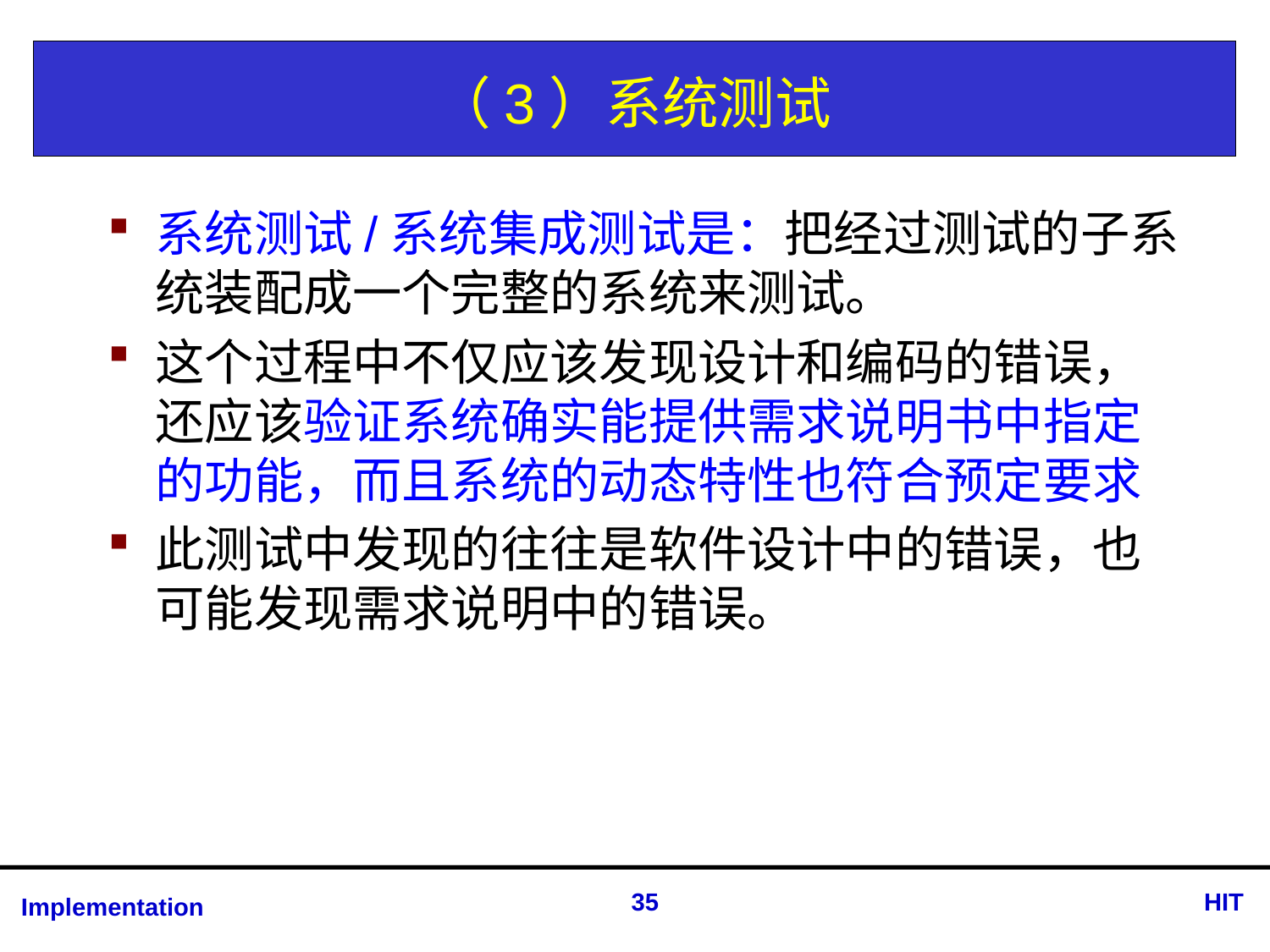

# （3）系统测试
系统测试/系统集成测试是：把经过测试的子系统装配成一个完整的系统来测试。
这个过程中不仅应该发现设计和编码的错误，还应该验证系统确实能提供需求说明书中指定的功能，而且系统的动态特性也符合预定要求
此测试中发现的往往是软件设计中的错误，也可能发现需求说明中的错误。